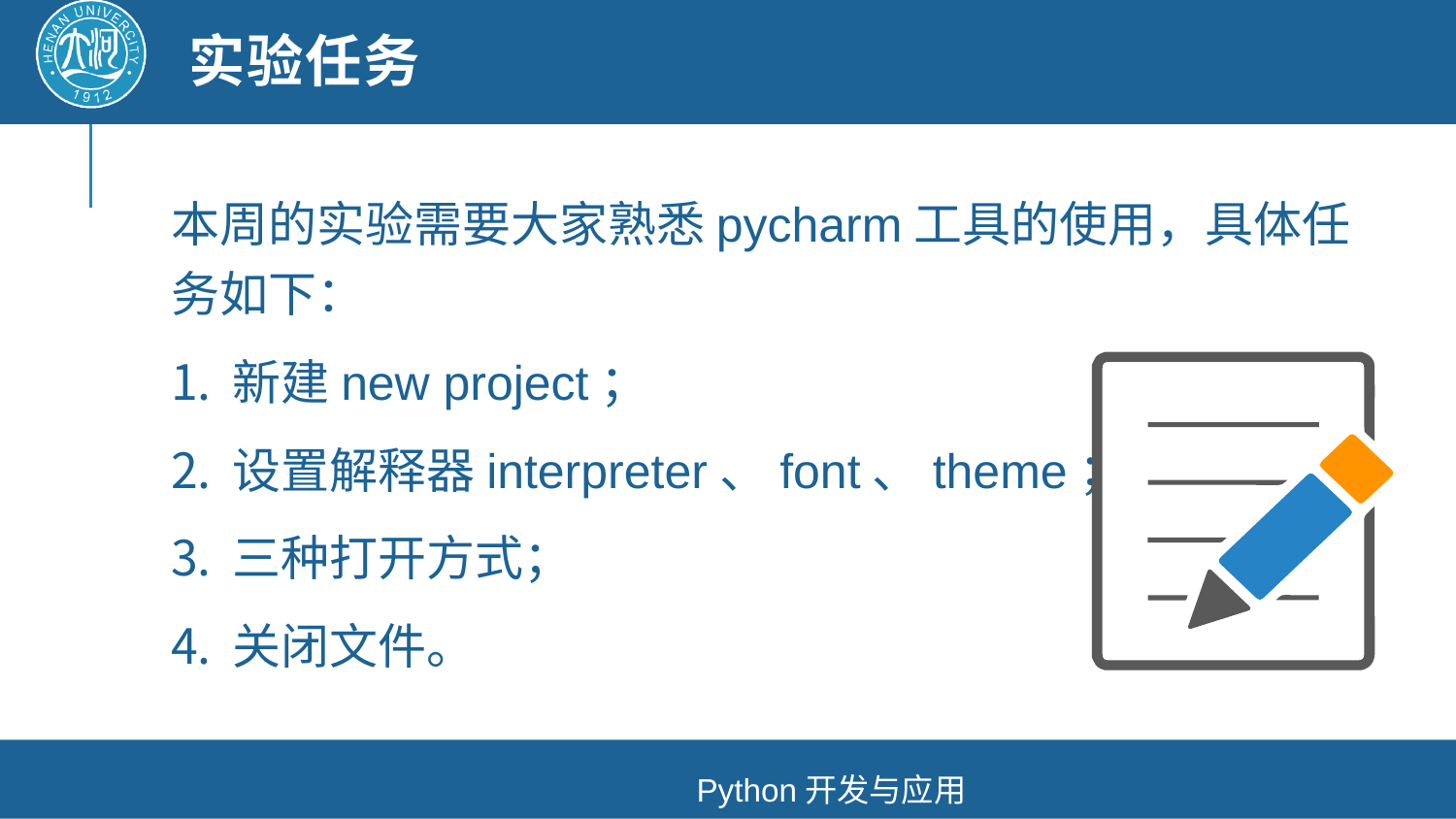

# 实验任务
本周的实验需要大家熟悉pycharm工具的使用，具体任务如下：
新建new project；
设置解释器interpreter、font、theme；
三种打开方式；
关闭文件。

Python开发与应用
58